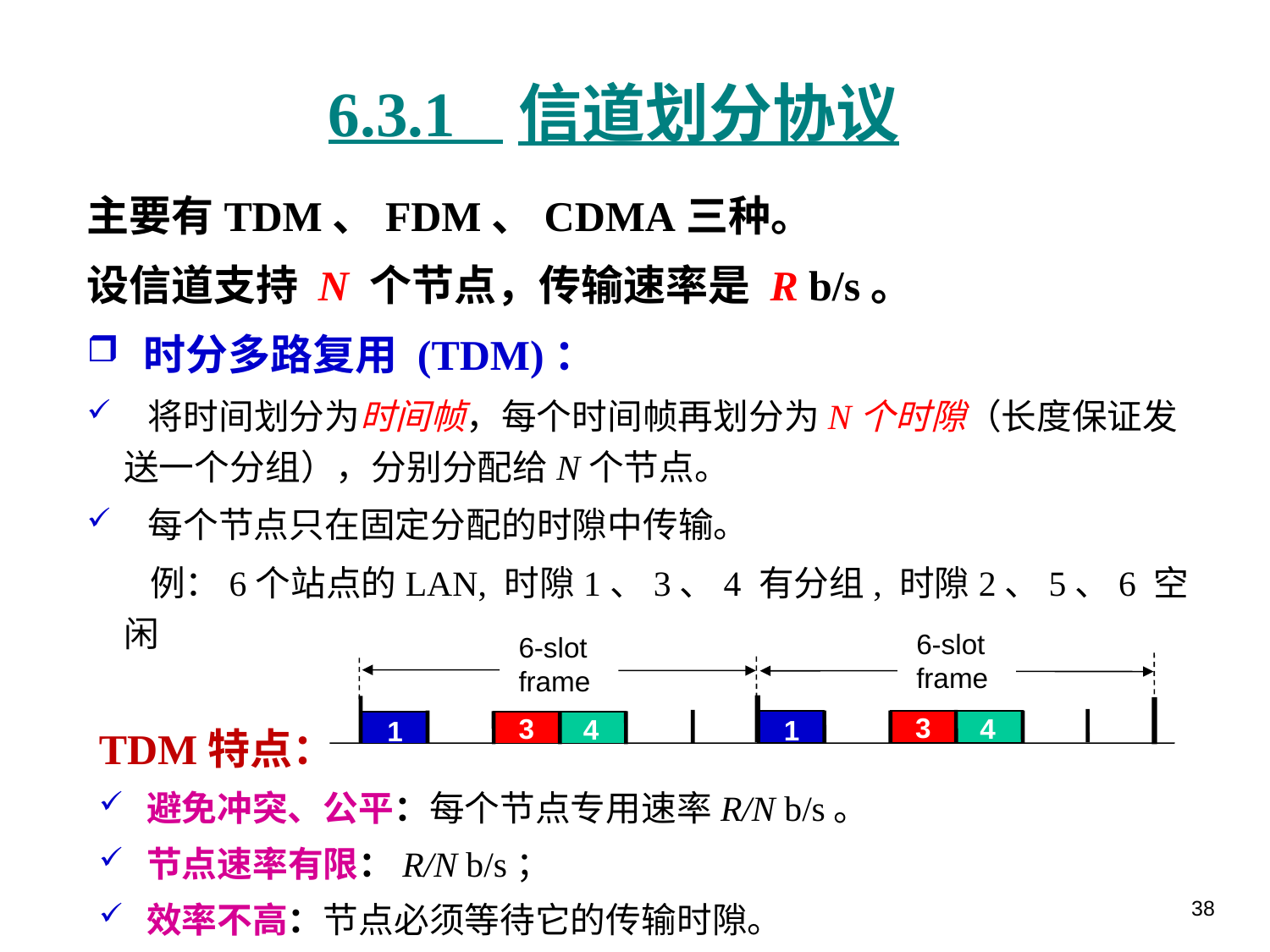

# 6.3.1   信道划分协议
主要有TDM、FDM、CDMA三种。
设信道支持 N 个节点，传输速率是 R b/s。
 时分多路复用 (TDM)：
  将时间划分为时间帧，每个时间帧再划分为N个时隙（长度保证发送一个分组），分别分配给N个节点。
  每个节点只在固定分配的时隙中传输。
       例：6个站点的LAN, 时隙1、3、4 有分组, 时隙2、5、6 空闲
6-slot
frame
6-slot
frame

3
3
4
4
1
1

TDM特点：
避免冲突、公平：每个节点专用速率R/N b/s。
节点速率有限：R/N b/s；
效率不高：节点必须等待它的传输时隙。
38